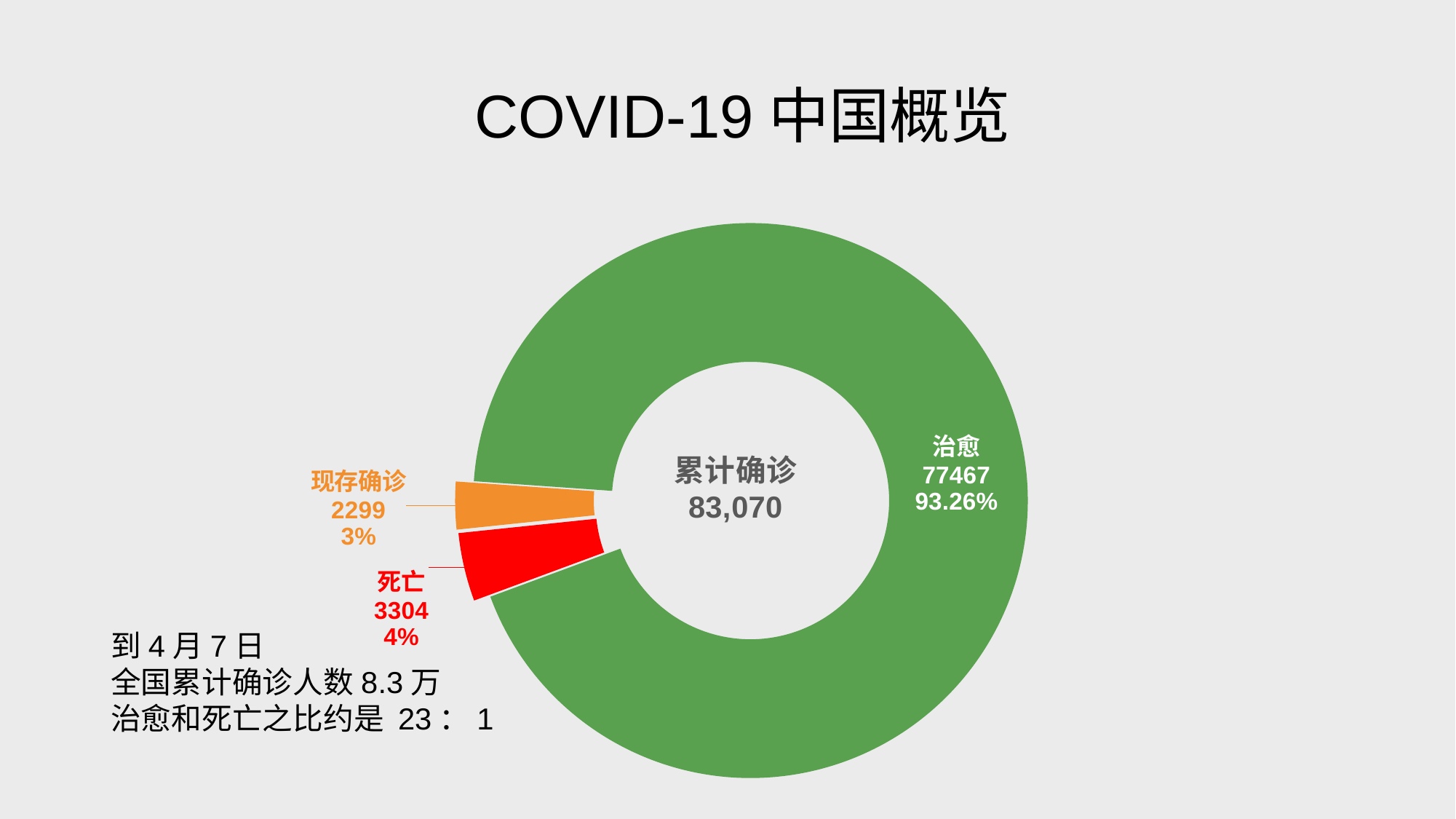

COVID-19中国概览

### Chart: 累计确诊
83,070

| Category | 累计确诊 |
|---|---|
| 治愈 | 77467.0 |
| 死亡 | 3304.0 |
| 现存确诊 | 2299.0 |
到4月7日
全国累计确诊人数8.3万
治愈和死亡之比约是 23：1